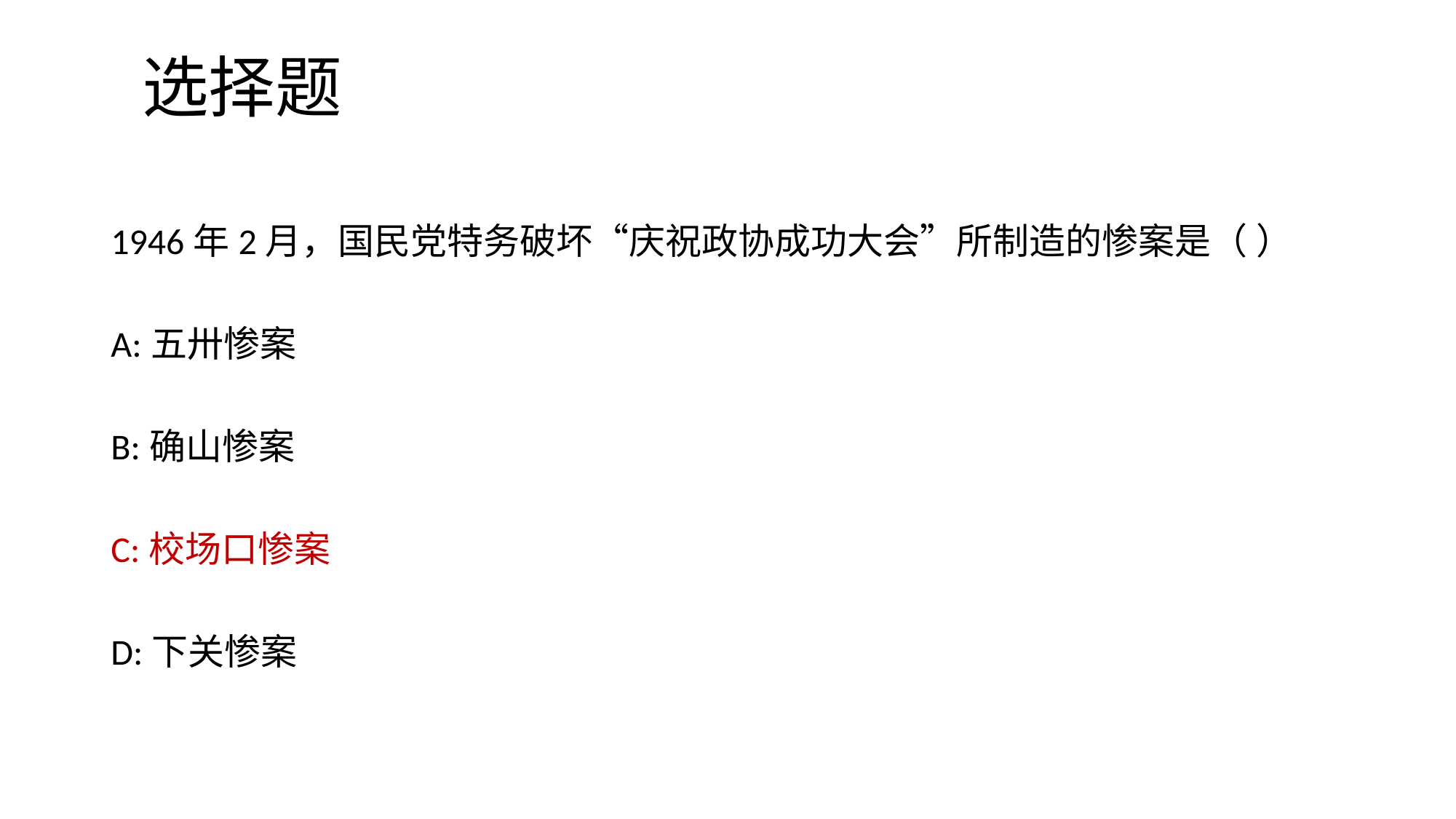

# 选择题
1946年2月，国民党特务破坏“庆祝政协成功大会”所制造的惨案是（ ）
A:五卅惨案
B:确山惨案
C:校场口惨案
D:下关惨案